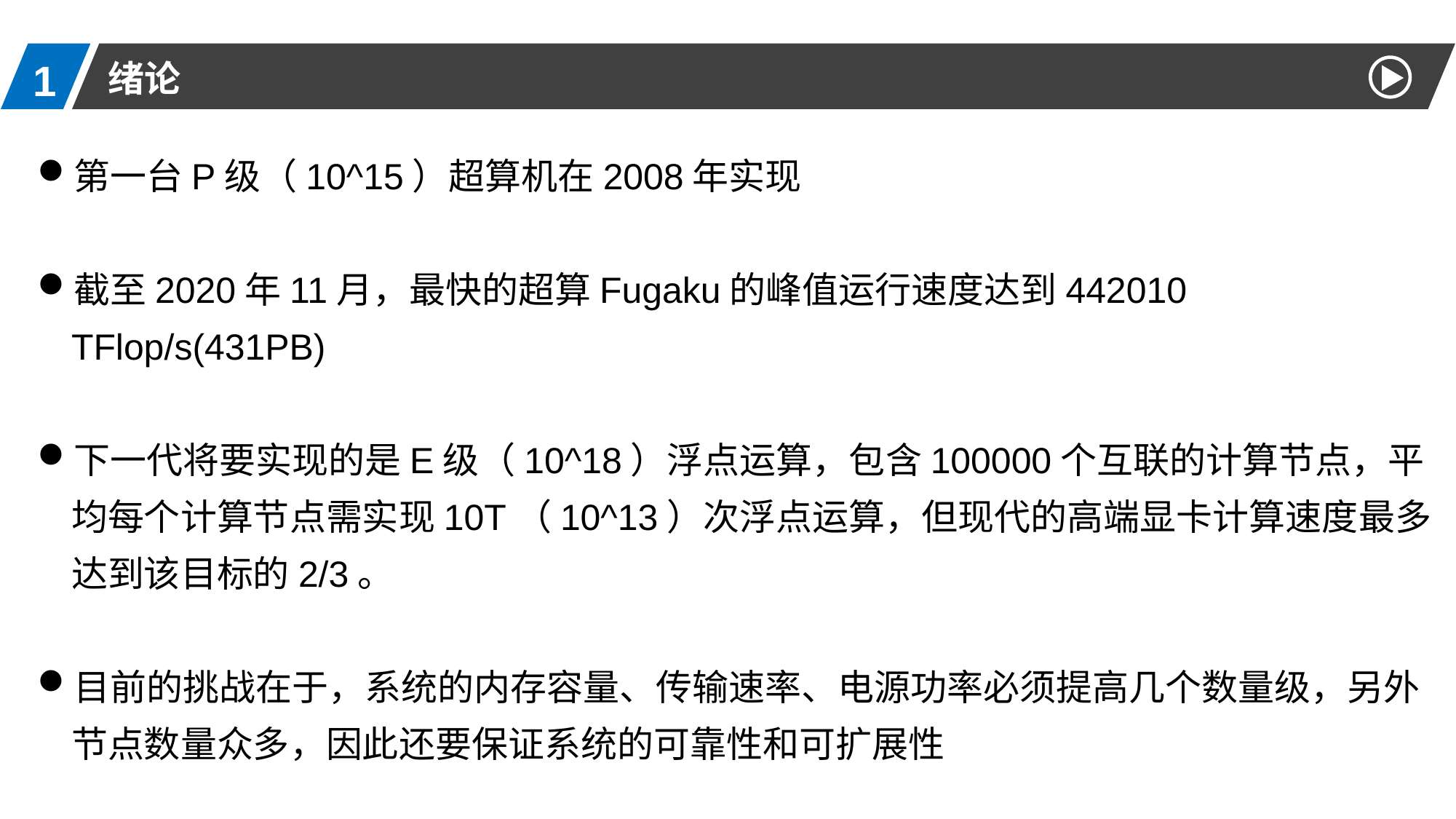

1
绪论

第一台P级（10^15）超算机在2008年实现

截至2020年11月，最快的超算Fugaku的峰值运行速度达到442010 TFlop/s(431PB)

下一代将要实现的是E级（10^18）浮点运算，包含100000个互联的计算节点，平均每个计算节点需实现10T（10^13）次浮点运算，但现代的高端显卡计算速度最多达到该目标的2/3。

目前的挑战在于，系统的内存容量、传输速率、电源功率必须提高几个数量级，另外节点数量众多，因此还要保证系统的可靠性和可扩展性